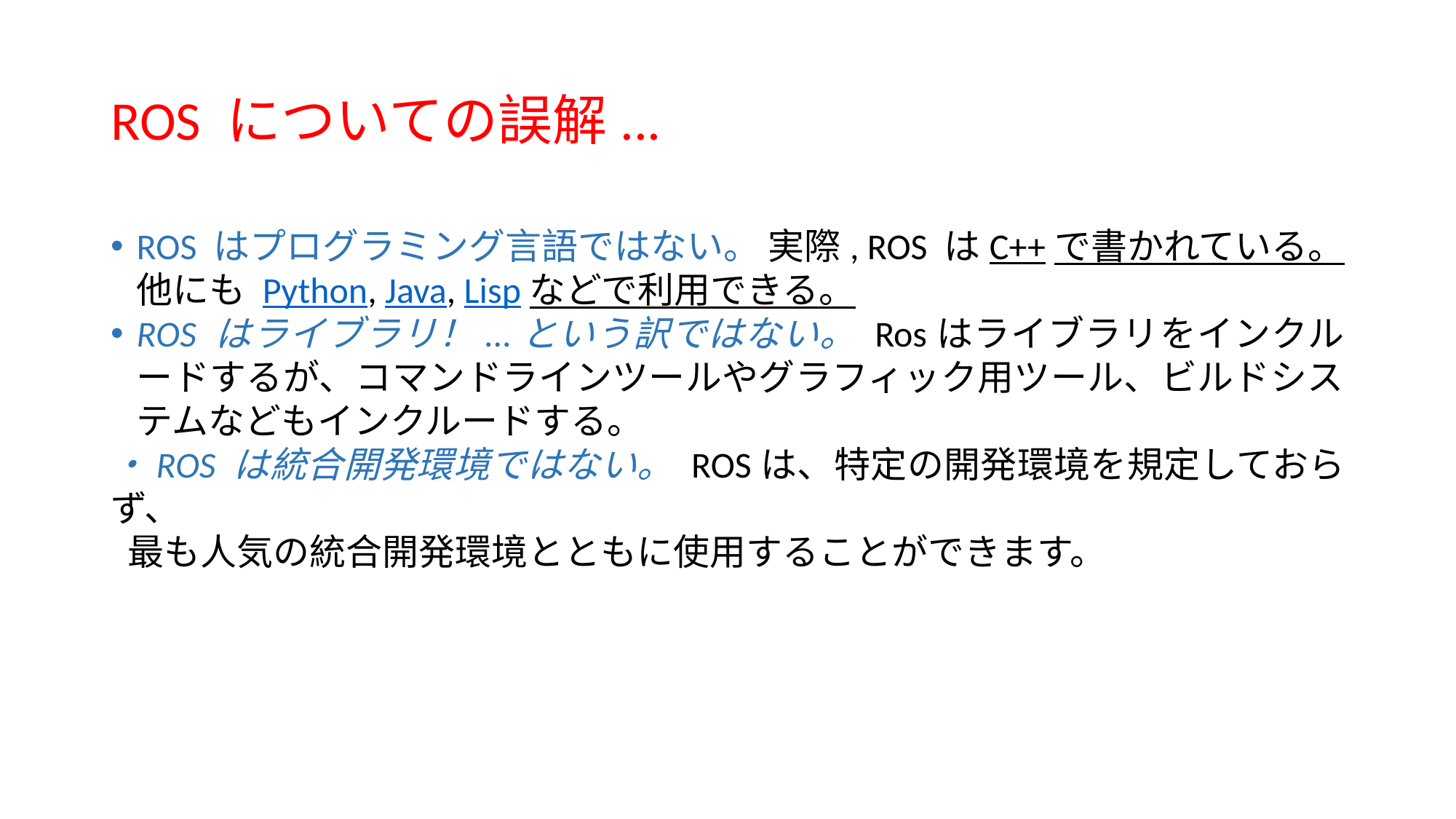

ROS についての誤解...
ROS はプログラミング言語ではない。 実際, ROS はC++で書かれている。他にも Python, Java, Lispなどで利用できる。
ROS はライブラリ！...という訳ではない。 Rosはライブラリをインクルードするが、コマンドラインツールやグラフィック用ツール、ビルドシステムなどもインクルードする。
・ROS は統合開発環境ではない。 ROSは、特定の開発環境を規定しておらず、
 最も人気の統合開発環境とともに使用することができます。